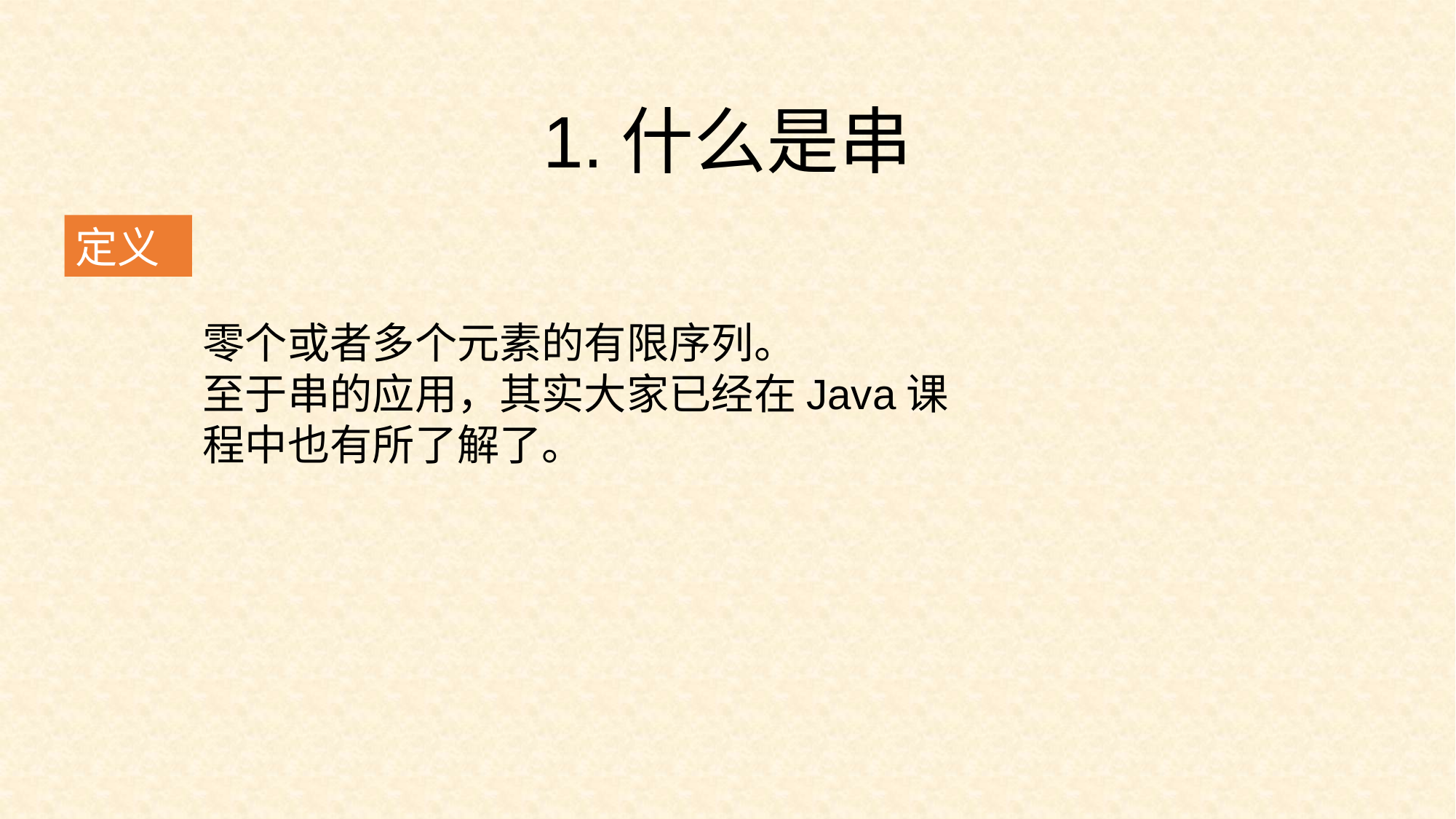

1.什么是串
定义
零个或者多个元素的有限序列。
至于串的应用，其实大家已经在Java课程中也有所了解了。